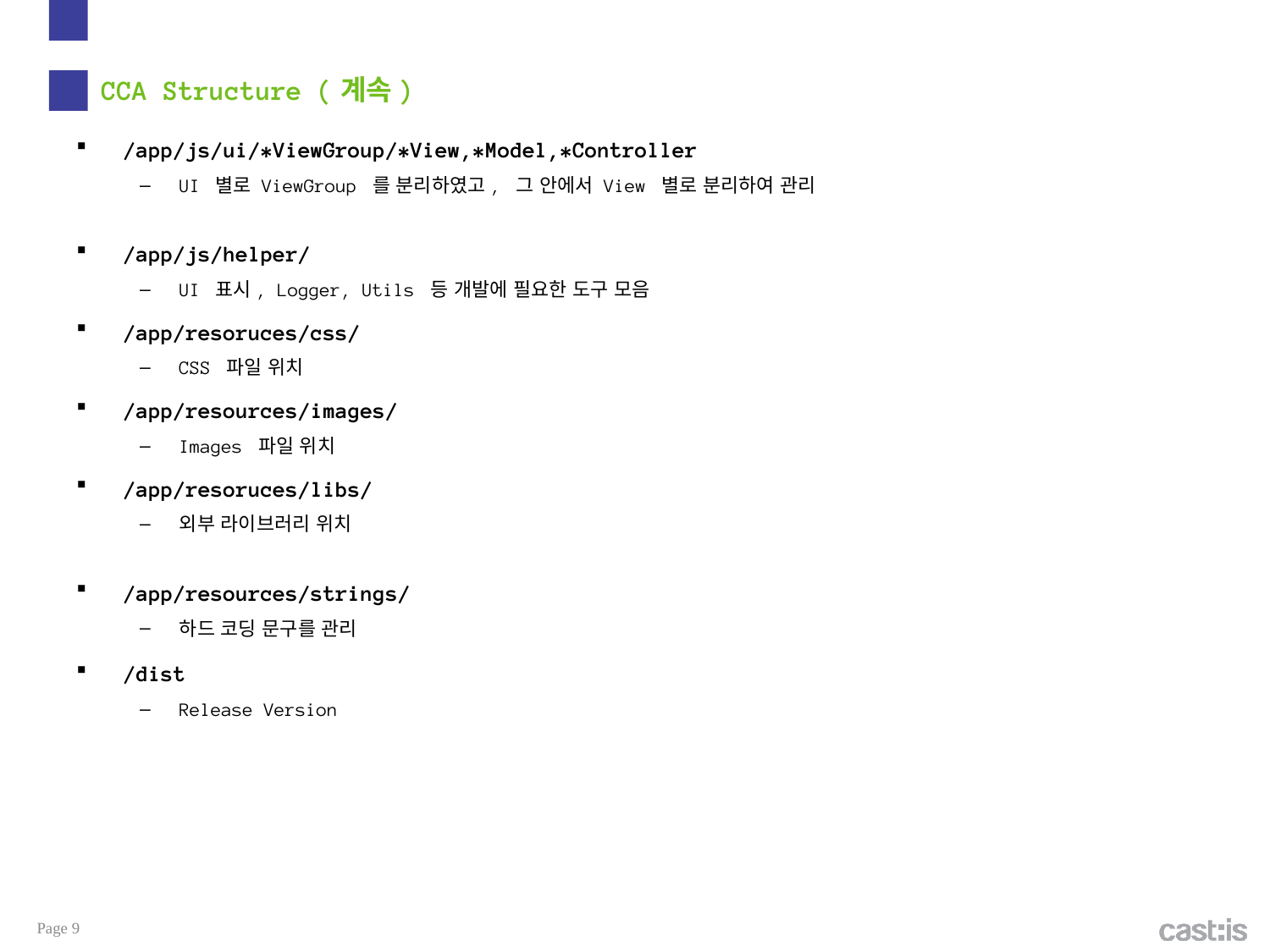

# CCA Structure (계속)
/app/js/ui/*ViewGroup/*View,*Model,*Controller
UI 별로 ViewGroup 를 분리하였고, 그 안에서 View 별로 분리하여 관리

/app/js/helper/
UI 표시, Logger, Utils 등 개발에 필요한 도구 모음

/app/resoruces/css/
CSS 파일 위치

/app/resources/images/
Images 파일 위치

/app/resoruces/libs/
외부 라이브러리 위치

/app/resources/strings/
하드 코딩 문구를 관리

/dist
Release Version
Page 9